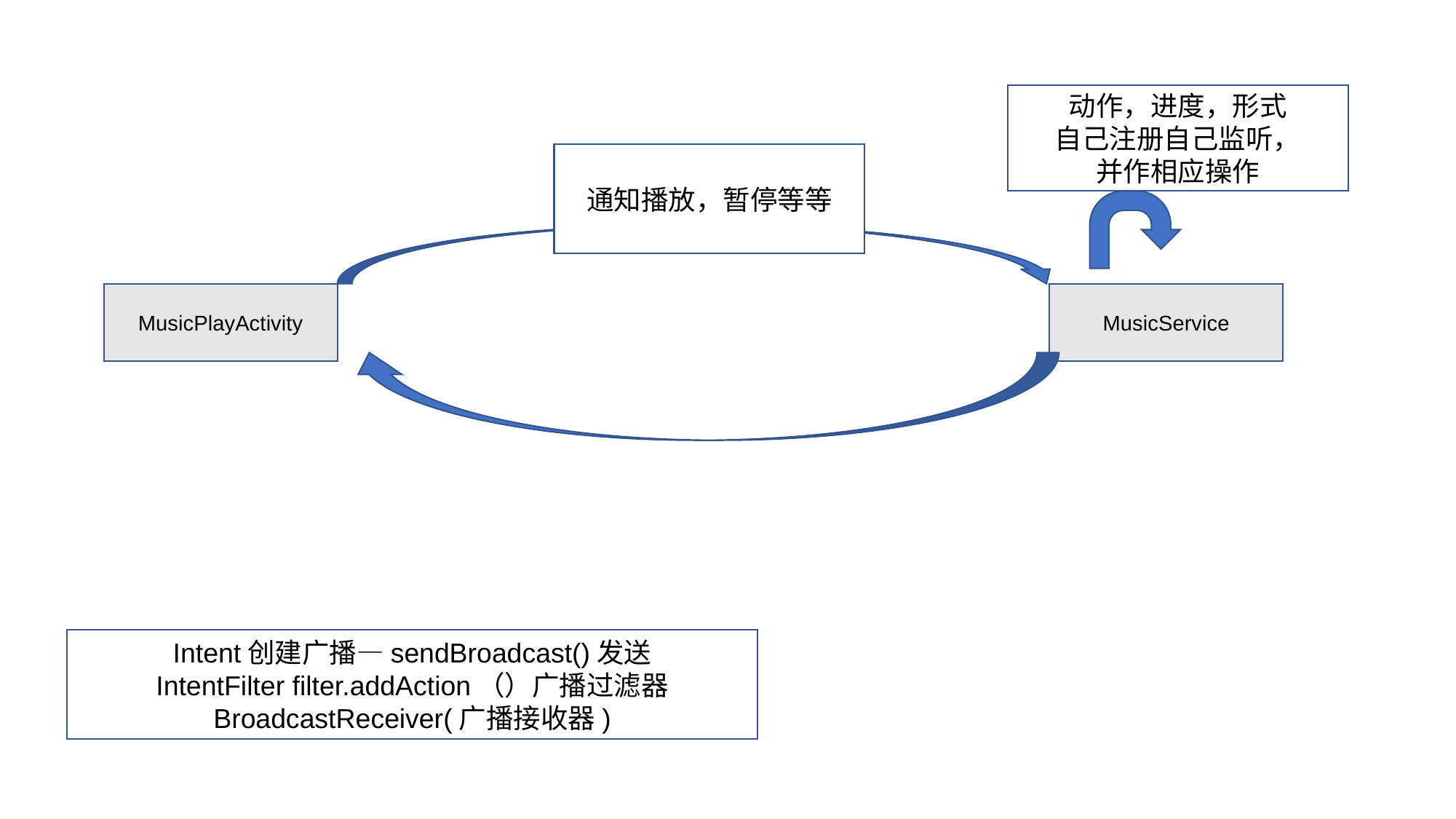

动作，进度，形式
自己注册自己监听，
并作相应操作
通知播放，暂停等等

MusicPlayActivity
MusicService

Intent创建广播—sendBroadcast()发送
IntentFilter filter.addAction（）广播过滤器
BroadcastReceiver(广播接收器)